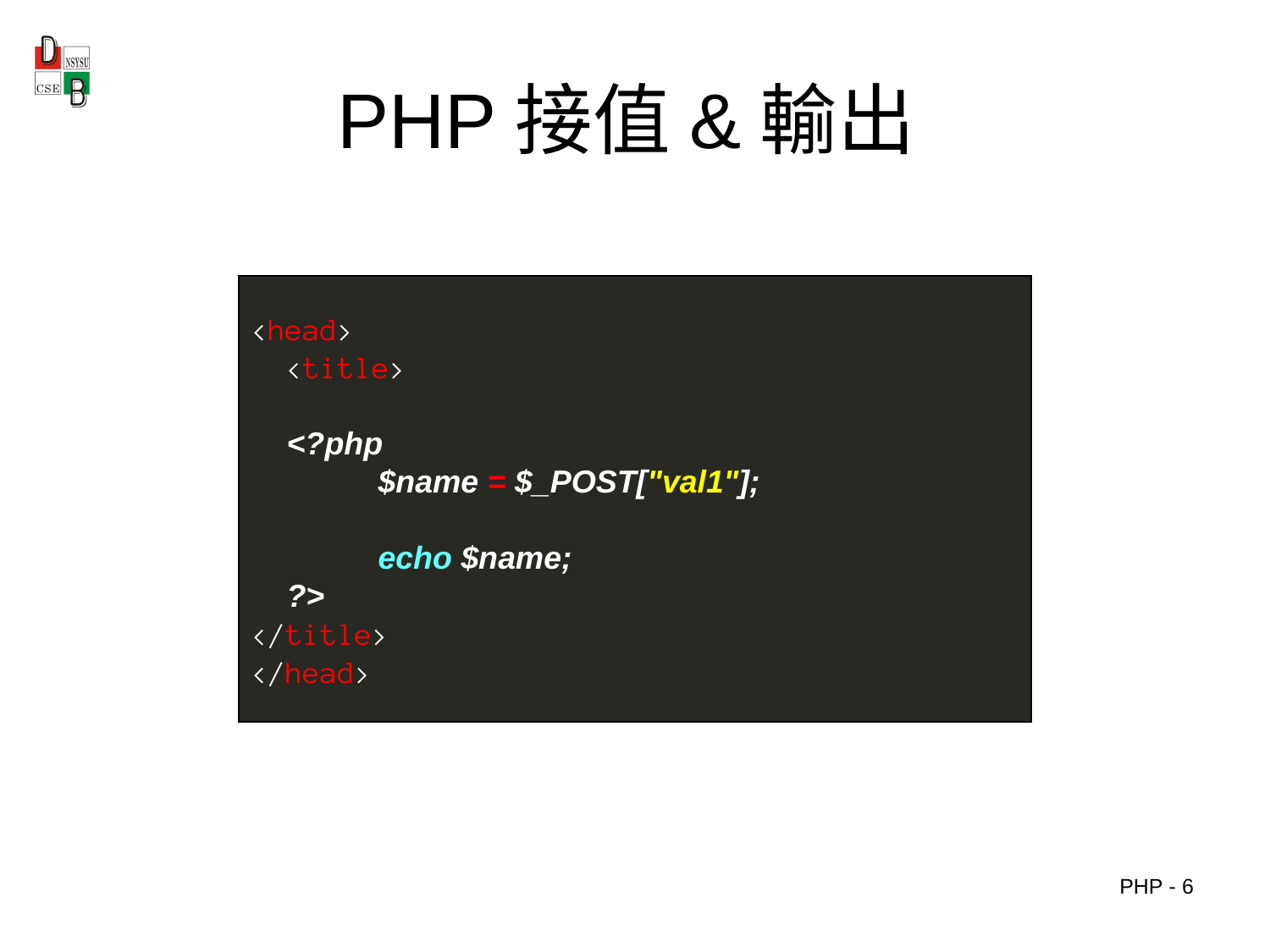

# PHP接值&輸出

<head>
  <title>

    <?php
	$name = $_POST["val1"];

	echo $name;
    ?>
</title>
</head>

PHP - 6